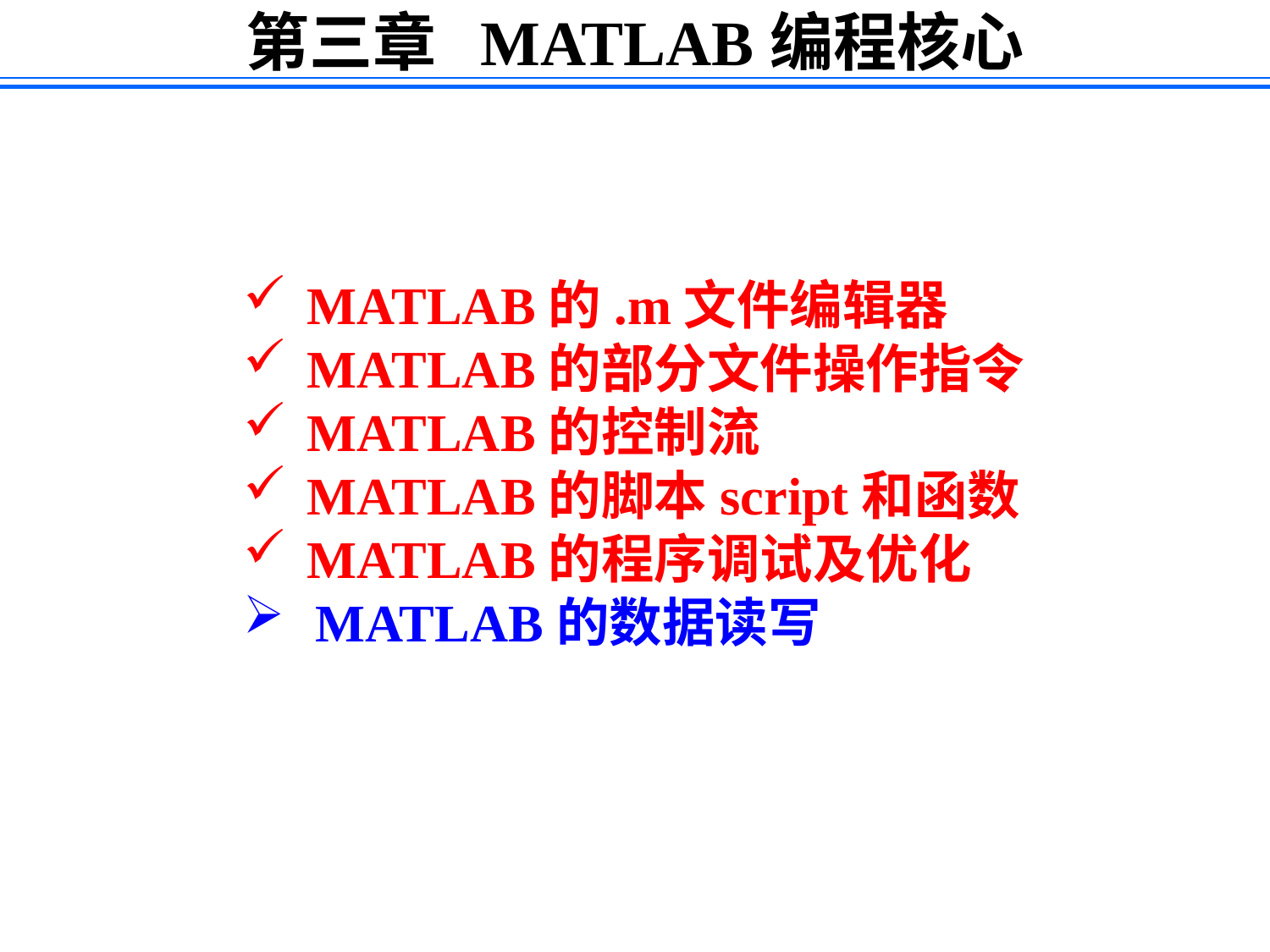

第三章  MATLAB编程核心

MATLAB的.m文件编辑器
MATLAB的部分文件操作指令
MATLAB的控制流
MATLAB的脚本script和函数
MATLAB的程序调试及优化
MATLAB的数据读写